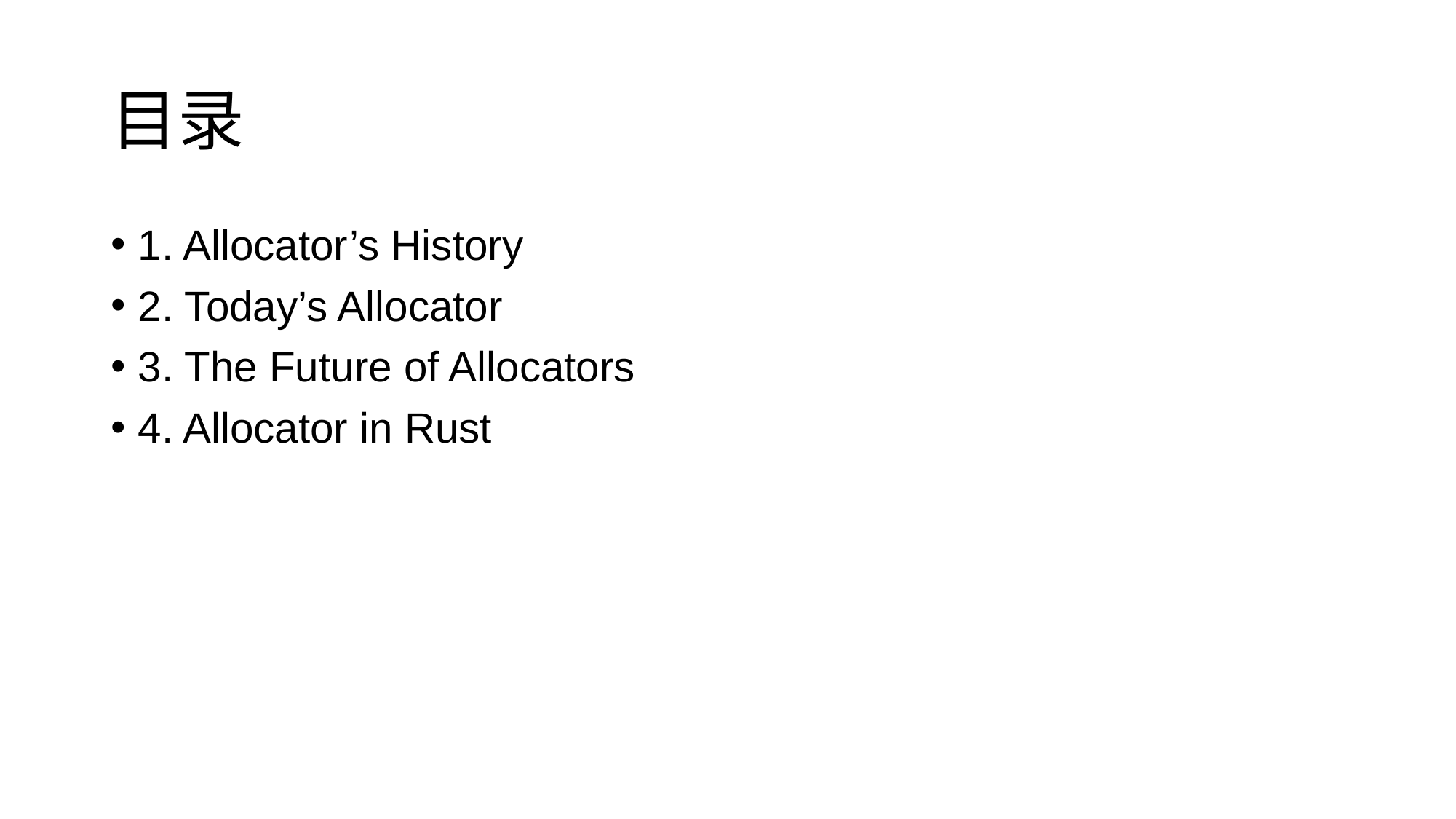

# 目录
1. Allocator’s History
2. Today’s Allocator
3. The Future of Allocators
4. Allocator in Rust